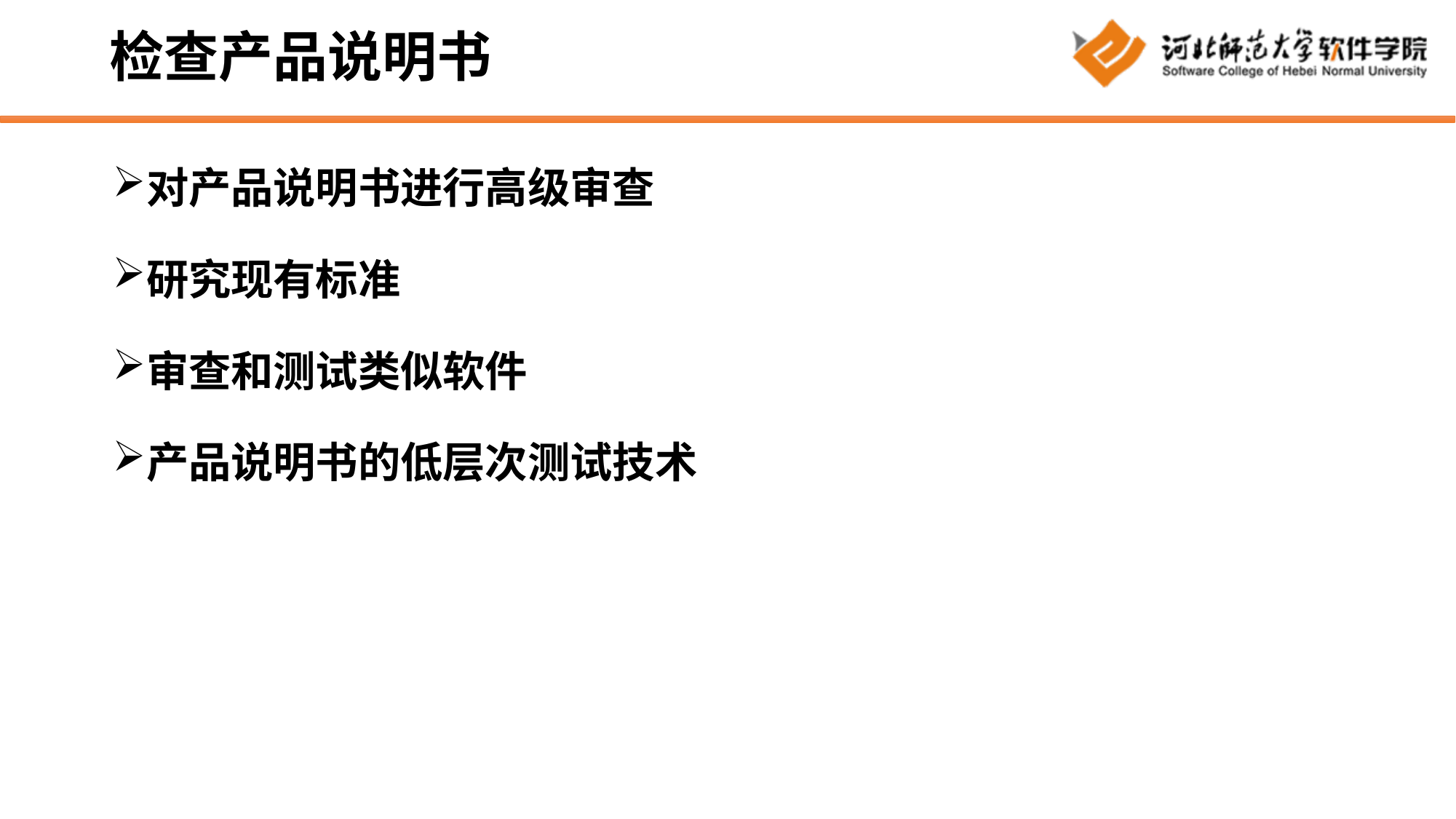

# 检查产品说明书
对产品说明书进行高级审查
研究现有标准
审查和测试类似软件
产品说明书的低层次测试技术